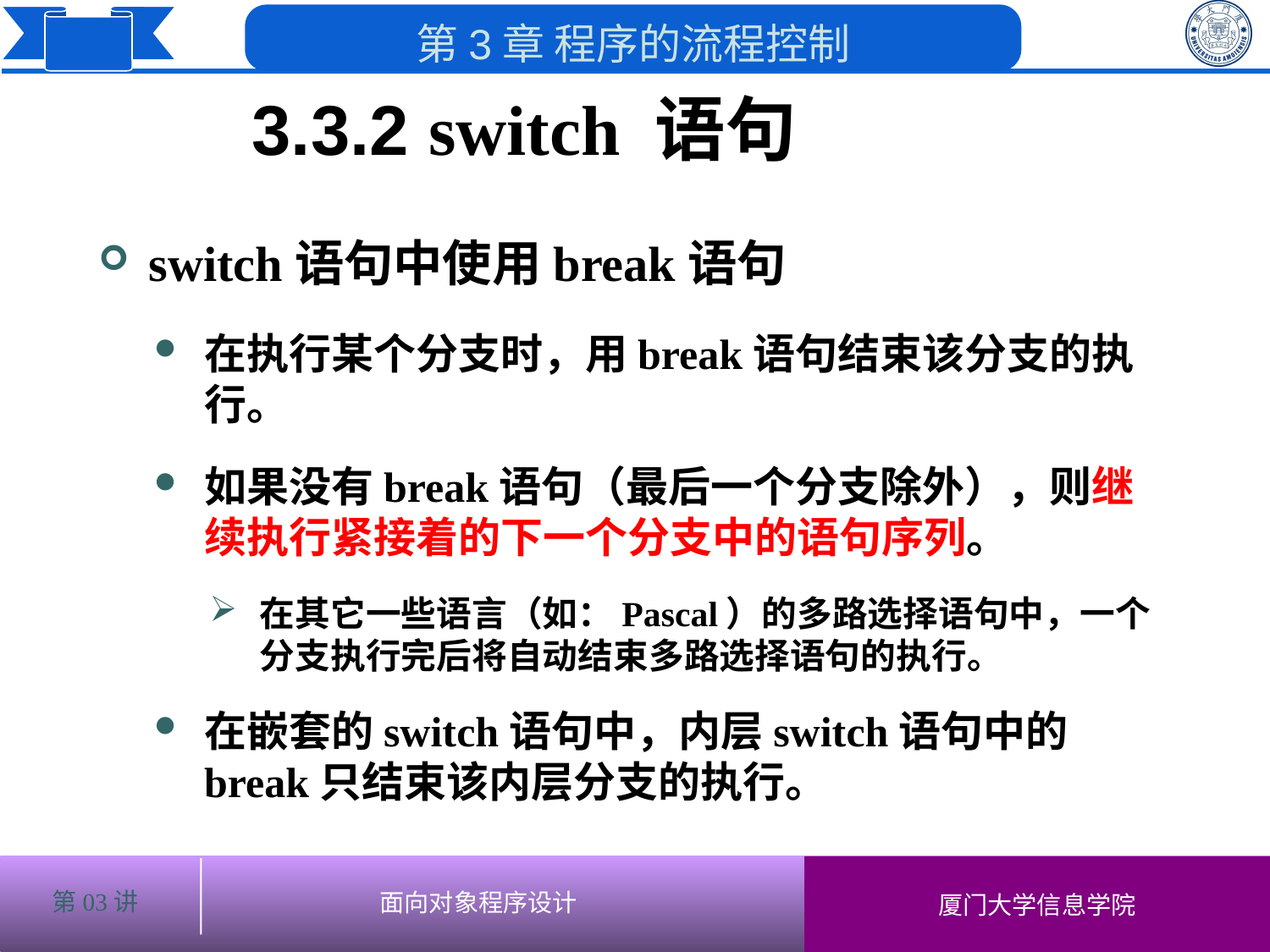

# 3.3.2 switch 语句
switch语句中使用break语句
在执行某个分支时，用break语句结束该分支的执行。
如果没有break语句（最后一个分支除外），则继续执行紧接着的下一个分支中的语句序列。
在其它一些语言（如：Pascal）的多路选择语句中，一个分支执行完后将自动结束多路选择语句的执行。
在嵌套的switch语句中，内层switch语句中的break只结束该内层分支的执行。

18